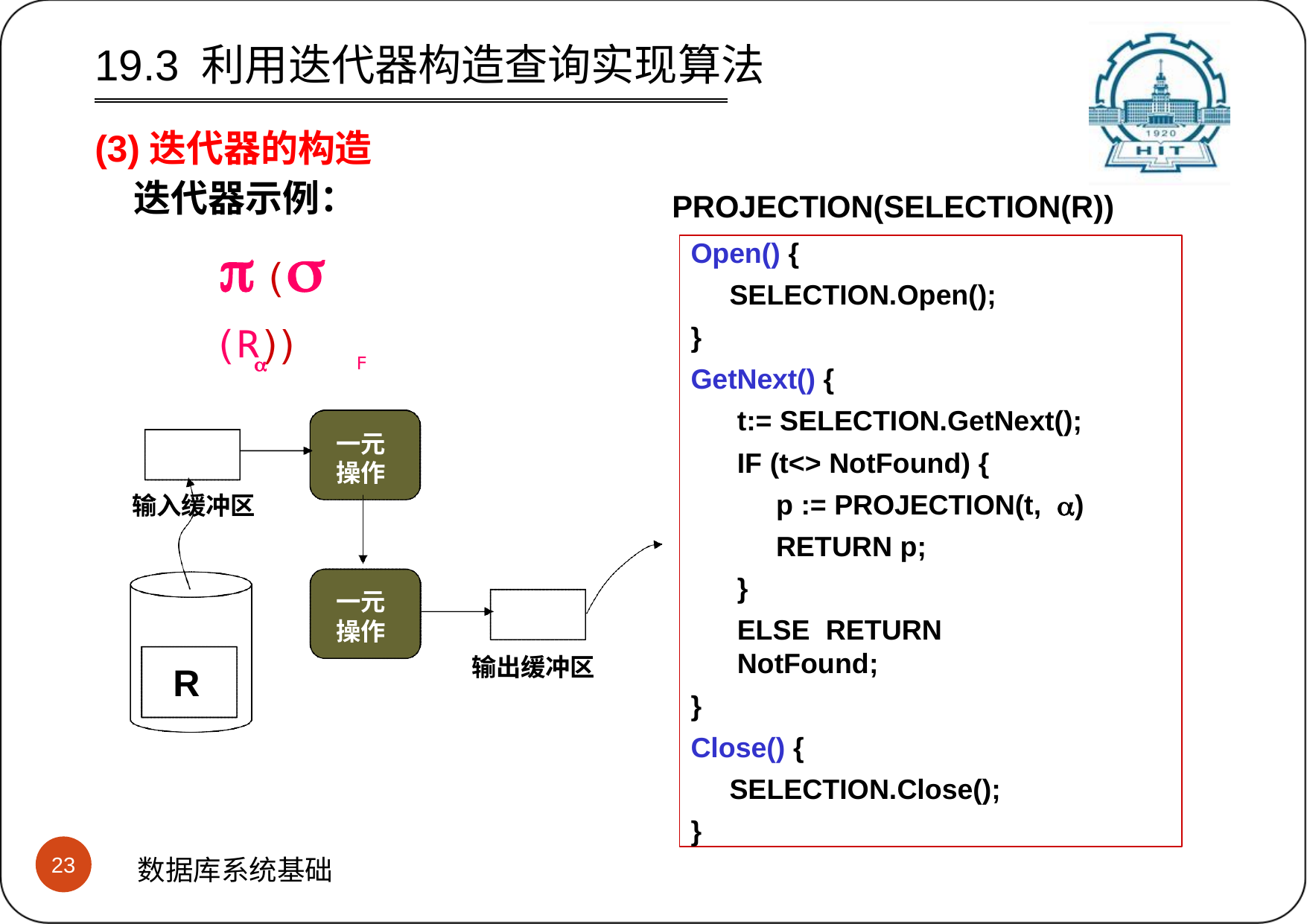

19.3 利用迭代器构造查询实现算法
(3)迭代器的构造

迭代器示例：
PROJECTION(SELECTION(R))
Open() {
SELECTION.Open();
}
GetNext() {
t:= SELECTION.GetNext();
IF (t<> NotFound) {
p := PROJECTION(t,  α) RETURN p;
}
ELSE  RETURN NotFound;
}
Close() {
SELECTION.Close();
}
π (σ (R))
α	F

一元 操作
输入缓冲区
一元 操作
输出缓冲区
R